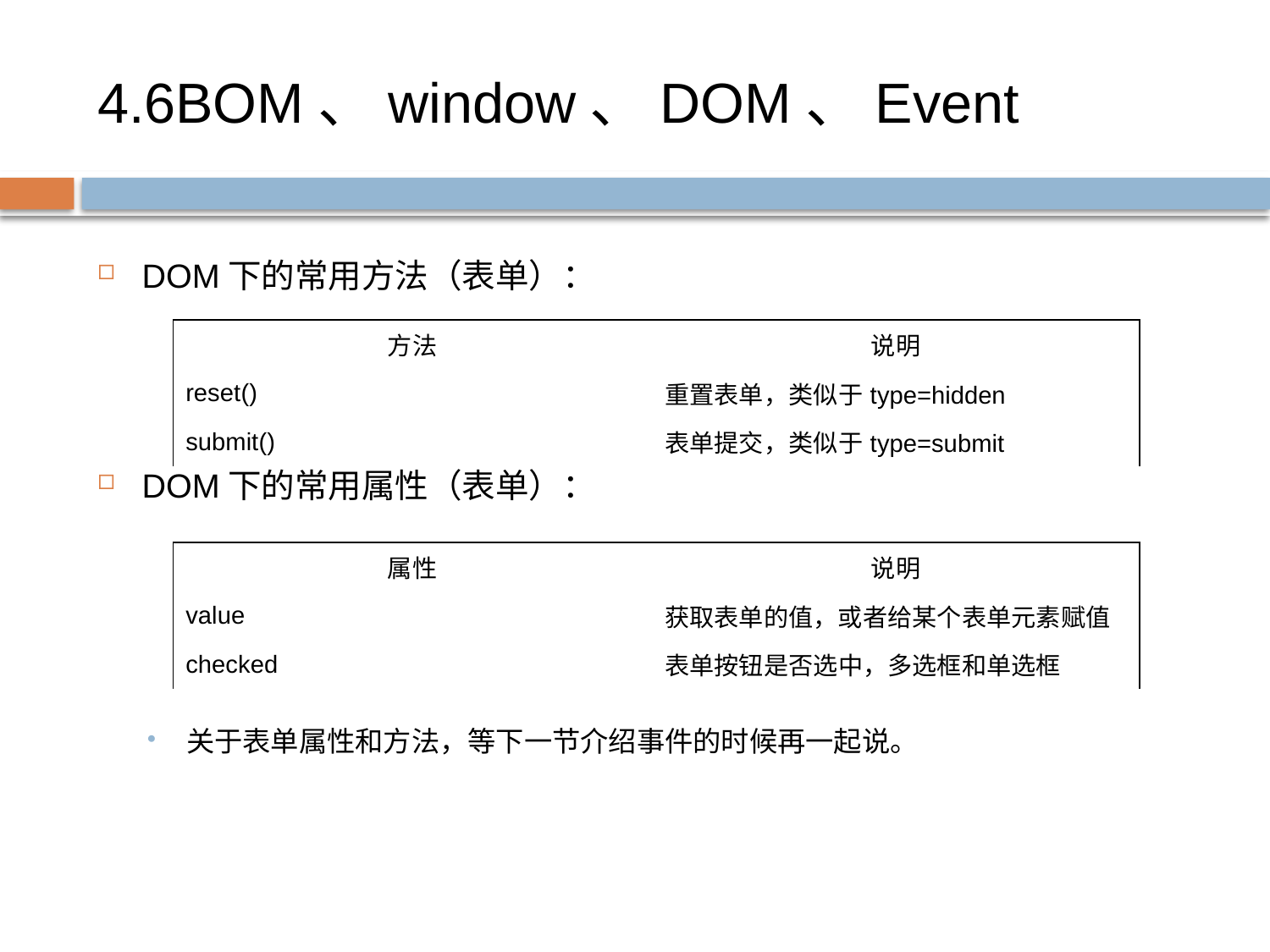

# 4.6BOM、window、DOM、Event
DOM下的常用方法（表单）：

DOM下的常用属性（表单）：

关于表单属性和方法，等下一节介绍事件的时候再一起说。

| 方法 | 说明 |
| --- | --- |
| reset() | 重置表单，类似于type=hidden |
| submit() | 表单提交，类似于type=submit |
| 属性 | 说明 |
| --- | --- |
| value | 获取表单的值，或者给某个表单元素赋值 |
| checked | 表单按钮是否选中，多选框和单选框 |